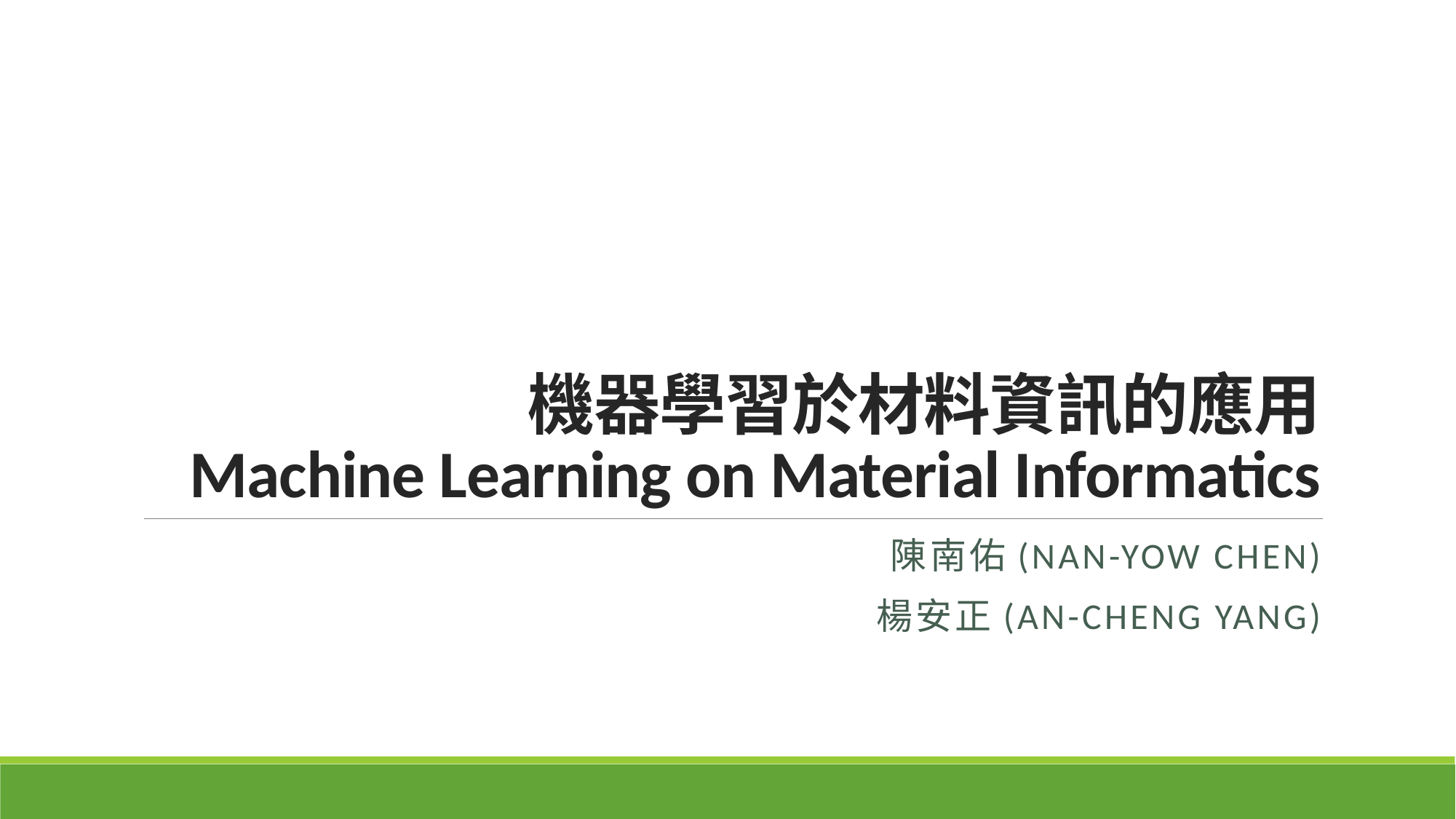

# 機器學習於材料資訊的應用 Machine Learning on Material Informatics
陳南佑(nan-yow Chen)
楊安正(An-Cheng Yang)